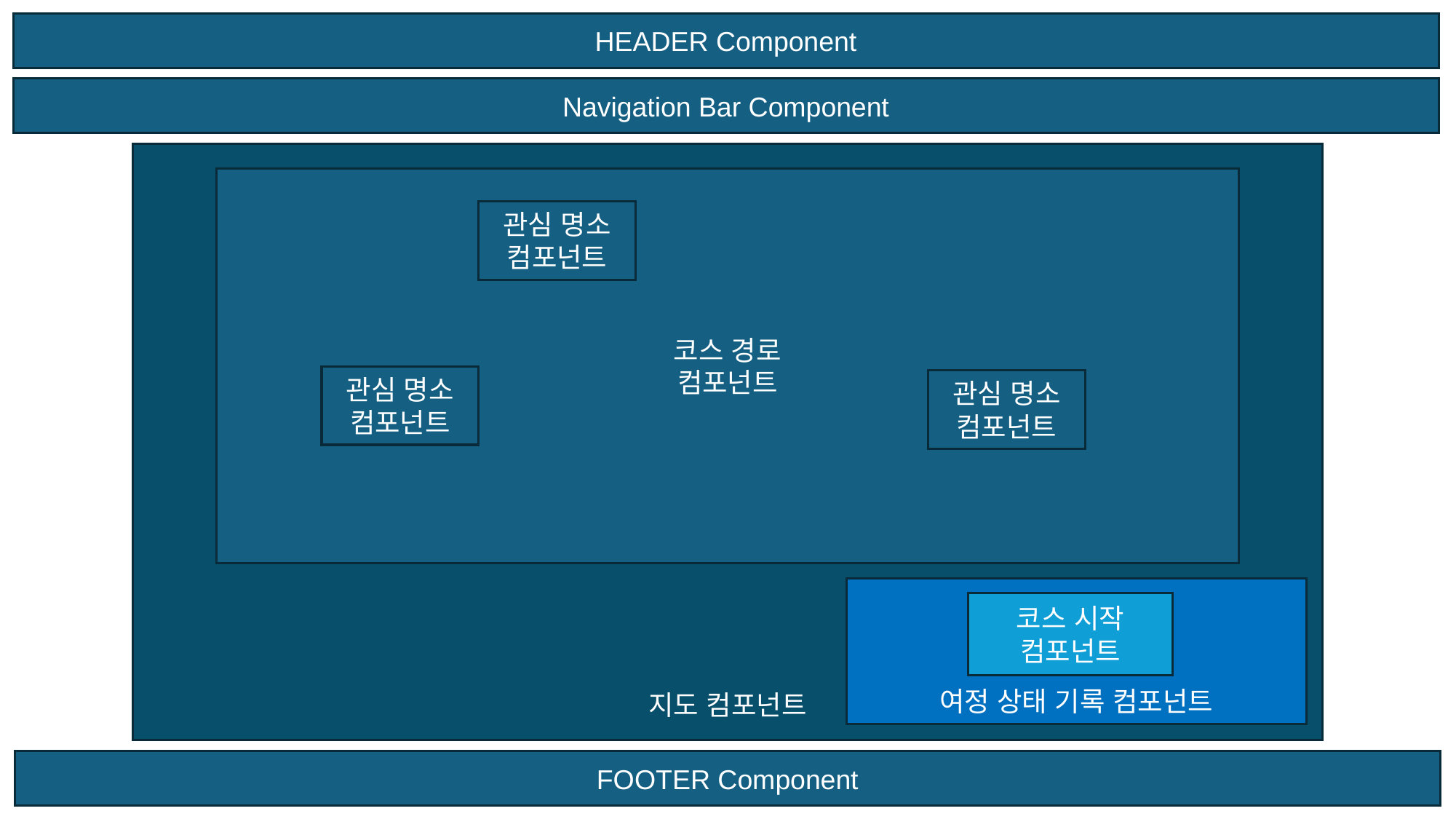

HEADER Component
Navigation Bar Component

지도 컴포넌트
코스 경로
컴포넌트
관심 명소
컴포넌트
관심 명소
컴포넌트
관심 명소
컴포넌트

여정 상태 기록 컴포넌트
코스 시작
컴포넌트
FOOTER Component